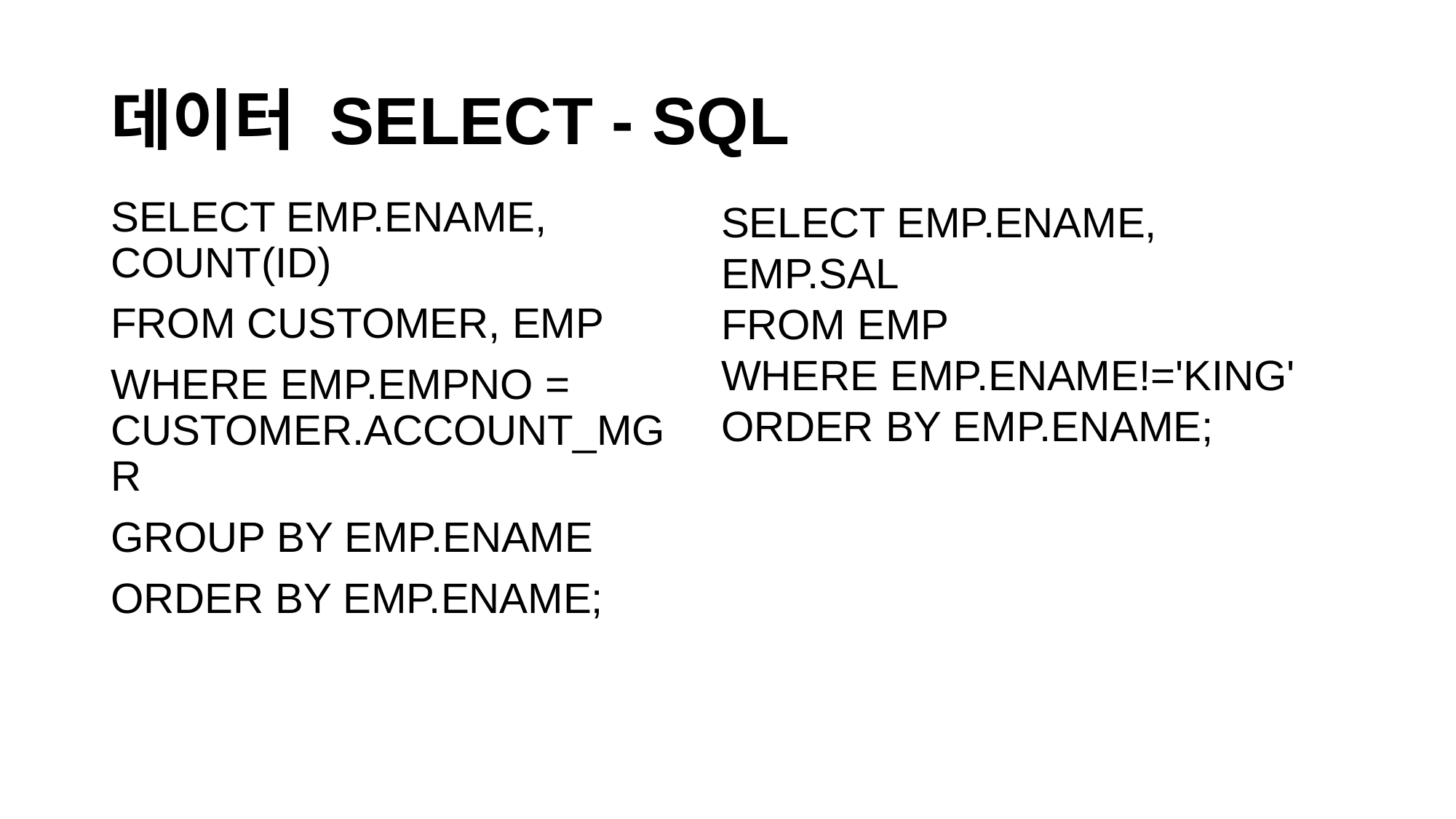

# 데이터 SELECT - SQL
SELECT EMP.ENAME, COUNT(ID)
FROM CUSTOMER, EMP
WHERE EMP.EMPNO = CUSTOMER.ACCOUNT_MGR
GROUP BY EMP.ENAME
ORDER BY EMP.ENAME;
SELECT EMP.ENAME, EMP.SAL
FROM EMP
WHERE EMP.ENAME!='KING'
ORDER BY EMP.ENAME;